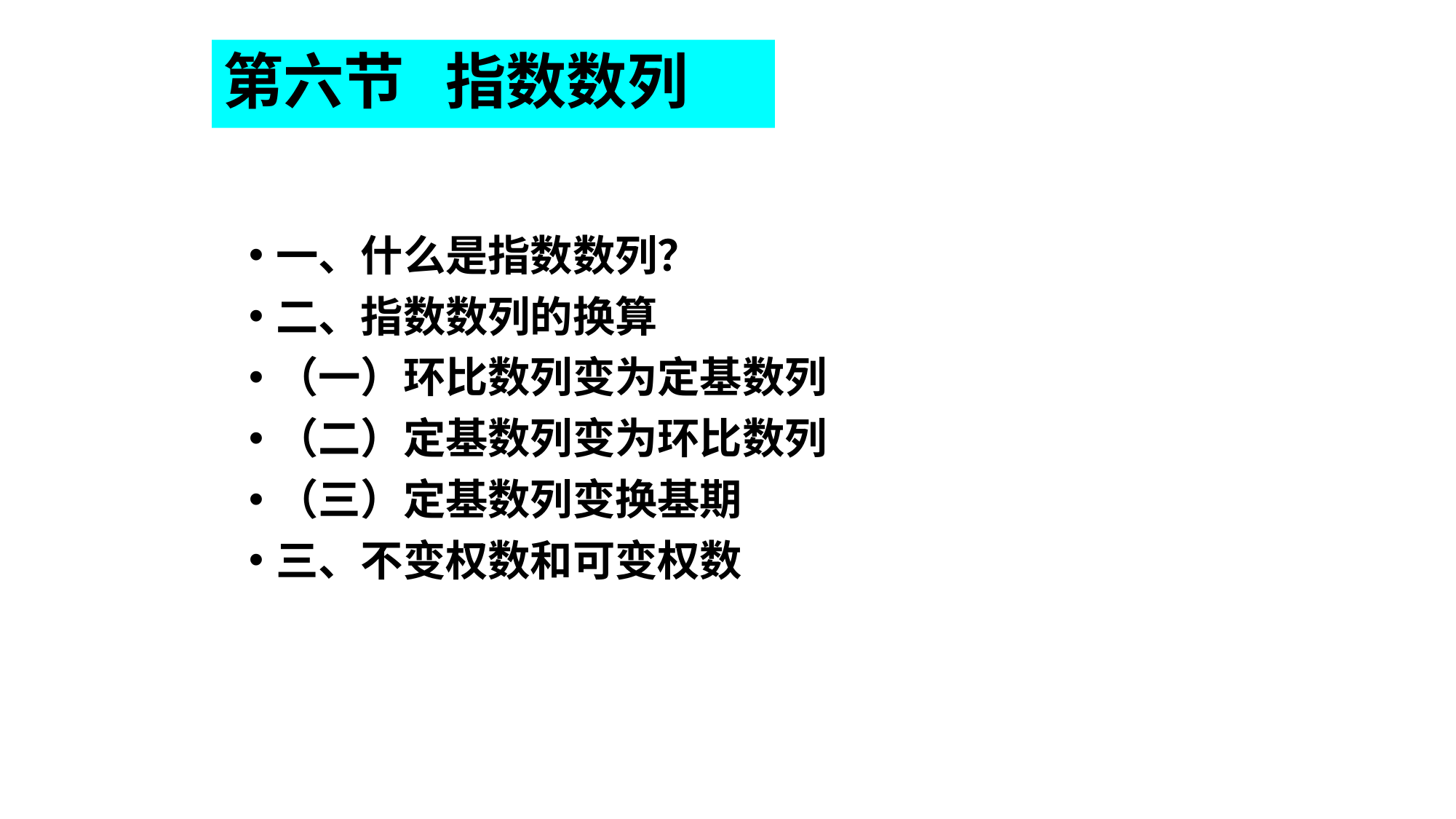

# 第六节   指数数列
一、什么是指数数列？
二、指数数列的换算
（一）环比数列变为定基数列
（二）定基数列变为环比数列
（三）定基数列变换基期
三、不变权数和可变权数